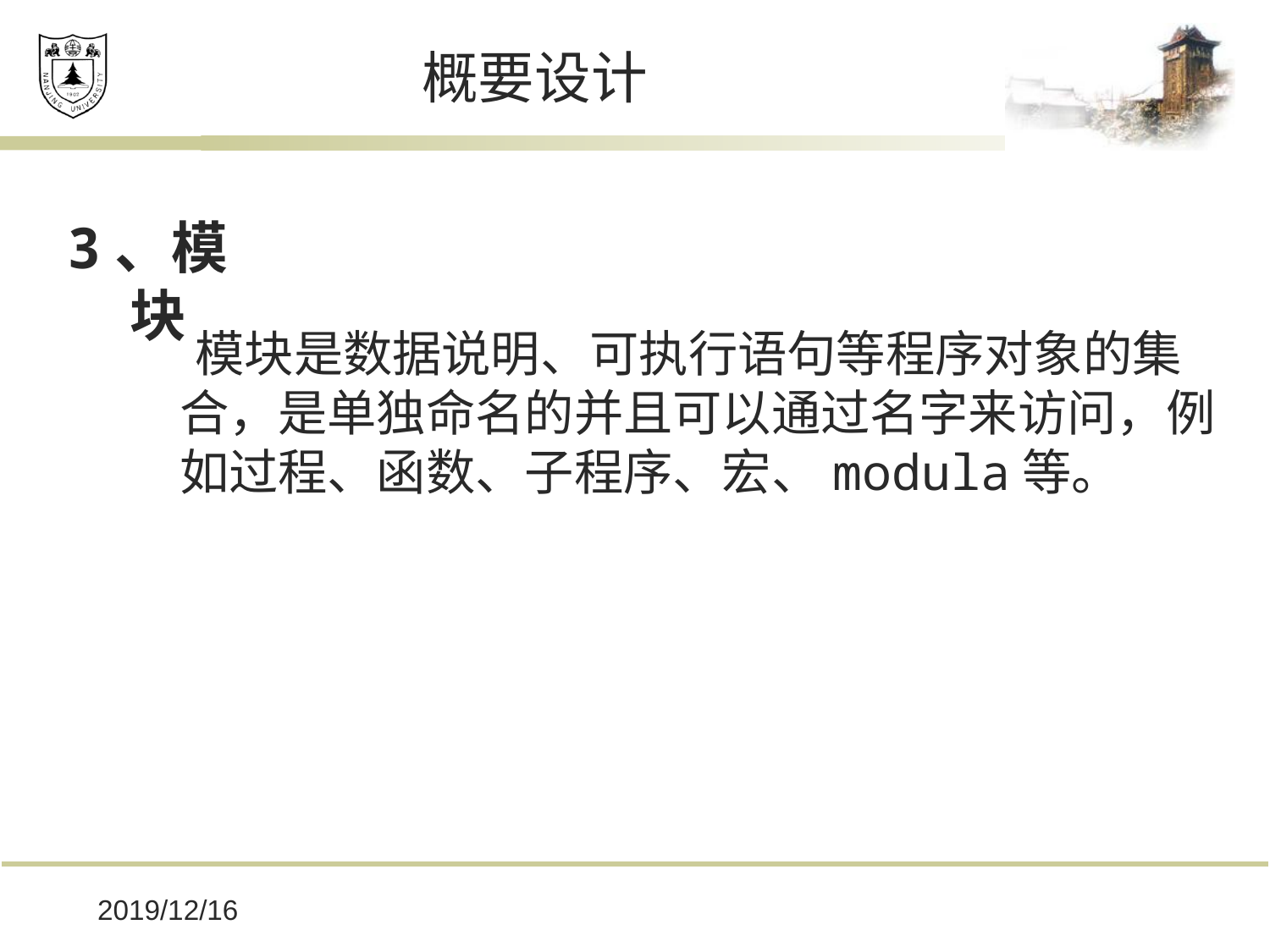

# 概要设计
3、模块
      模块是数据说明、可执行语句等程序对象的集合，是单独命名的并且可以通过名字来访问，例如过程、函数、子程序、宏、modula等。
2019/12/16